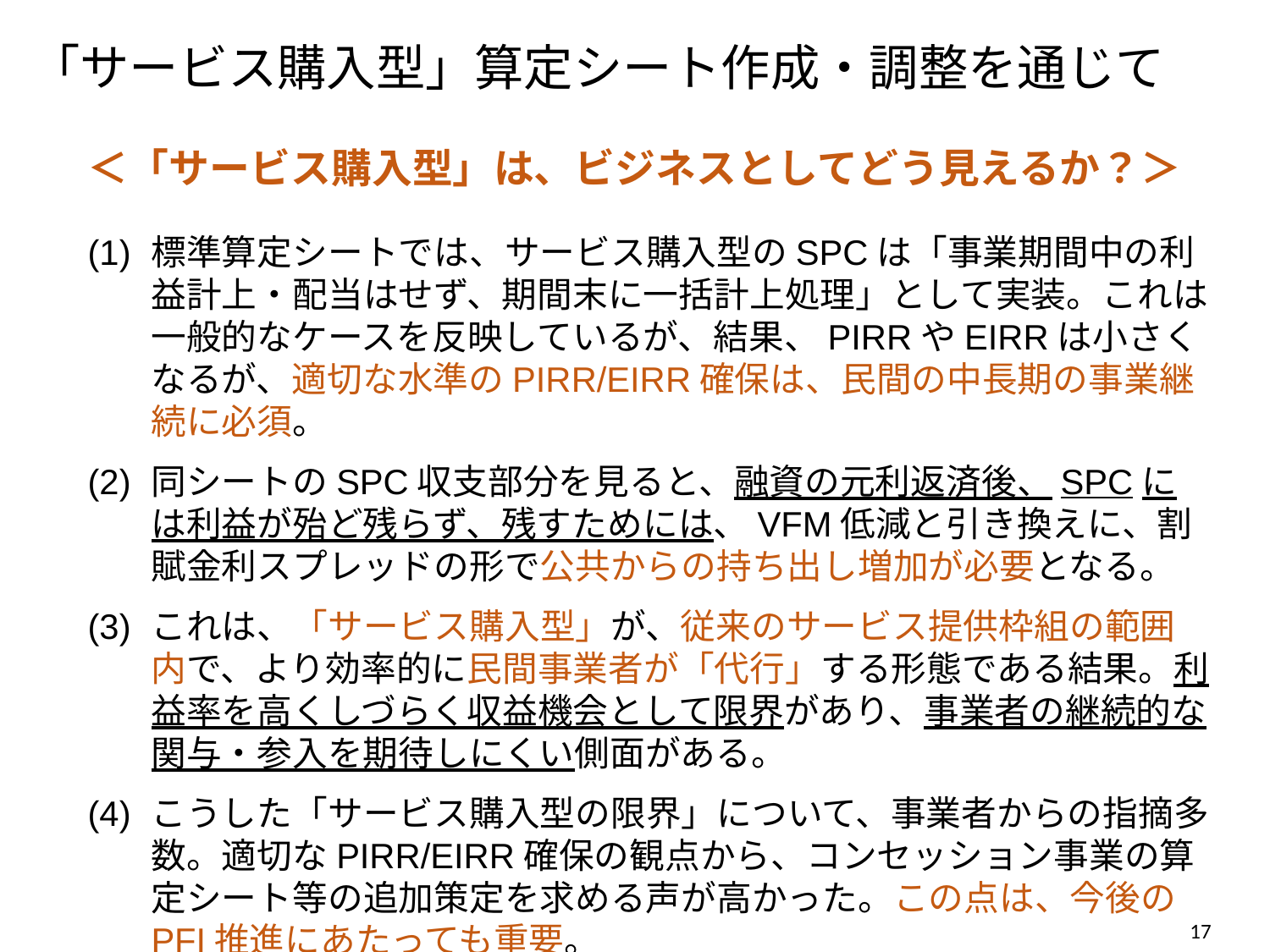

「サービス購入型」算定シート作成・調整を通じて
＜「サービス購入型」は、ビジネスとしてどう見えるか？＞

標準算定シートでは、サービス購入型のSPCは「事業期間中の利益計上・配当はせず、期間末に一括計上処理」として実装。これは一般的なケースを反映しているが、結果、PIRRやEIRRは小さくなるが、適切な水準のPIRR/EIRR確保は、民間の中長期の事業継続に必須。

同シートのSPC収支部分を見ると、融資の元利返済後、SPCには利益が殆ど残らず、残すためには、VFM低減と引き換えに、割賦金利スプレッドの形で公共からの持ち出し増加が必要となる。

これは、「サービス購入型」が、従来のサービス提供枠組の範囲内で、より効率的に民間事業者が「代行」する形態である結果。利益率を高くしづらく収益機会として限界があり、事業者の継続的な関与・参入を期待しにくい側面がある。

こうした「サービス購入型の限界」について、事業者からの指摘多数。適切なPIRR/EIRR確保の観点から、コンセッション事業の算定シート等の追加策定を求める声が高かった。この点は、今後のPFI推進にあたっても重要。
17